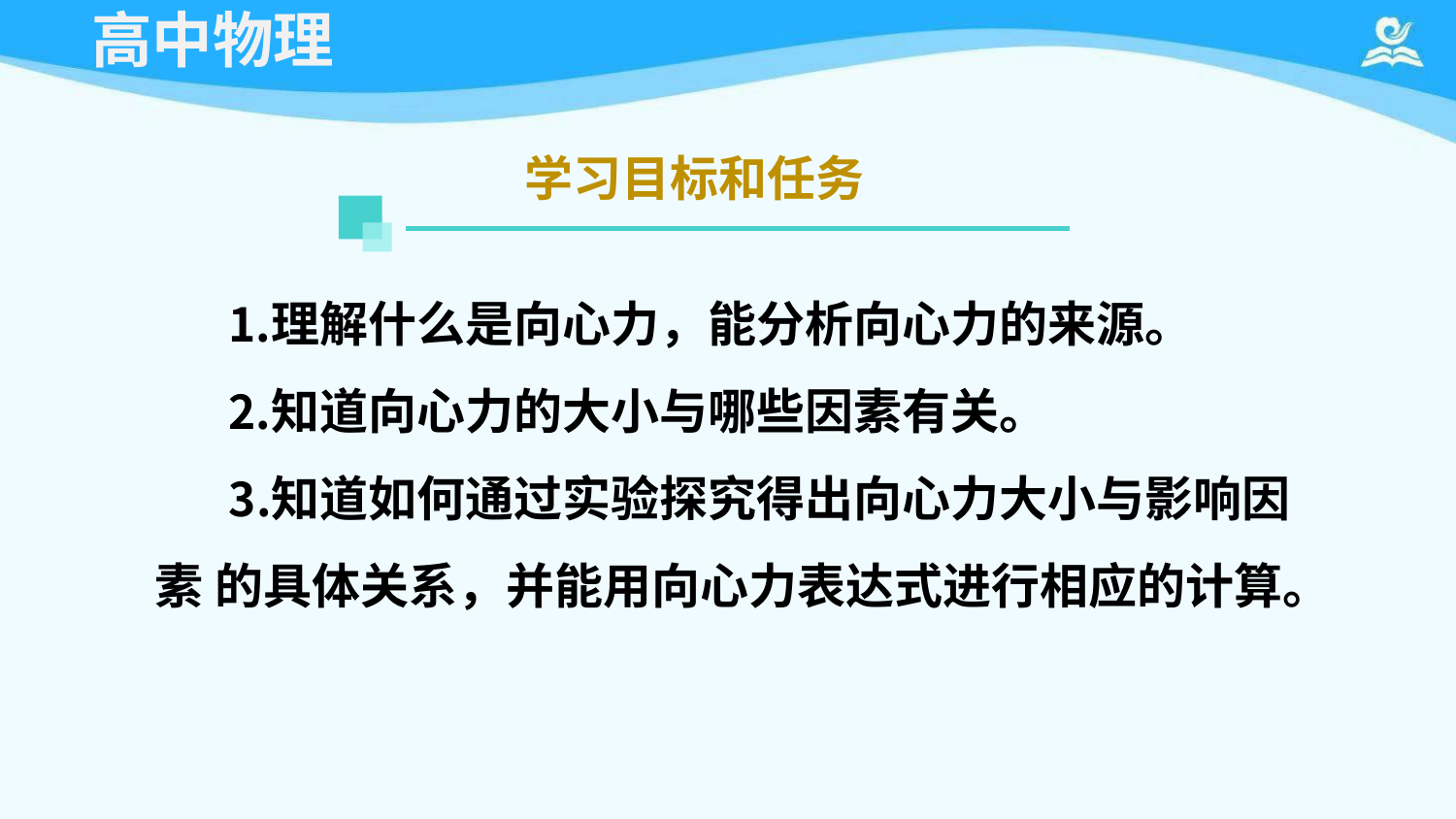

# 高中物理
学习目标和任务

理解什么是向心力，能分析向心力的来源。
知道向心力的大小与哪些因素有关。
知道如何通过实验探究得出向心力大小与影响因素 的具体关系，并能用向心力表达式进行相应的计算。